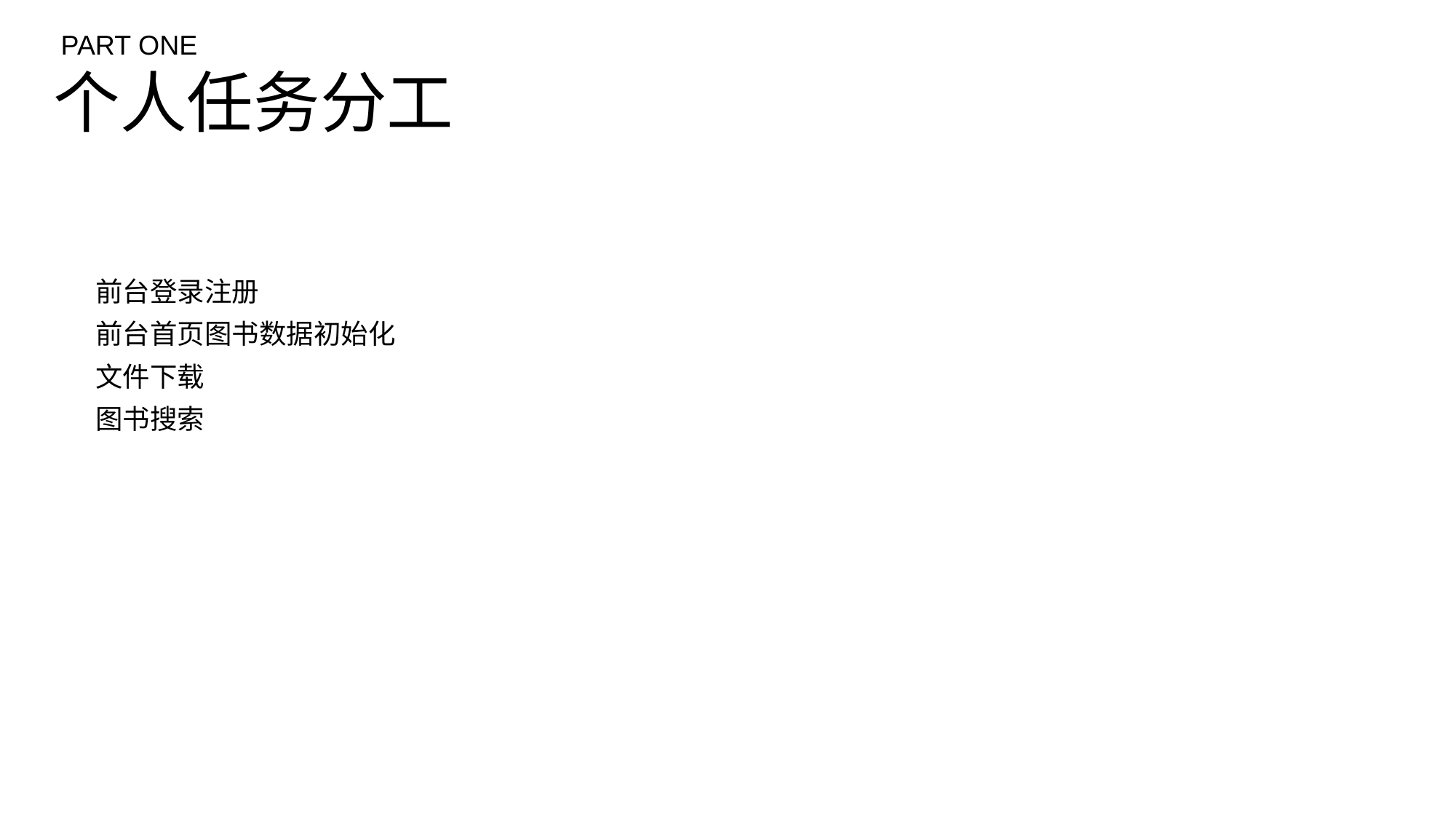

PART ONE
个人任务分工

前台登录注册
前台首页图书数据初始化
文件下载
图书搜索